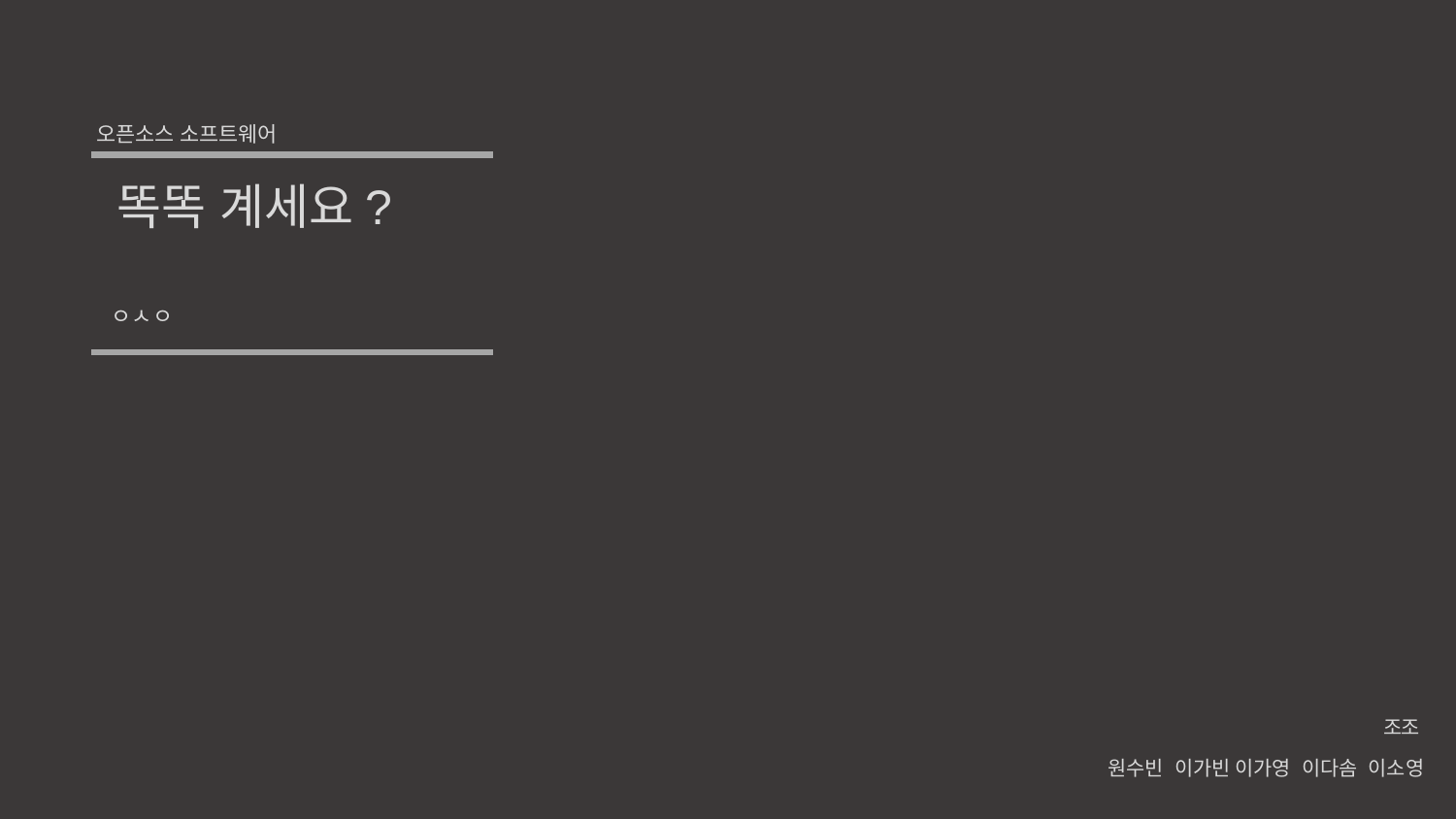

오픈소스 소프트웨어
똑똑 계세요?
ㅇㅅㅇ
 조조
 원수빈  이가빈 이가영  이다솜  이소영